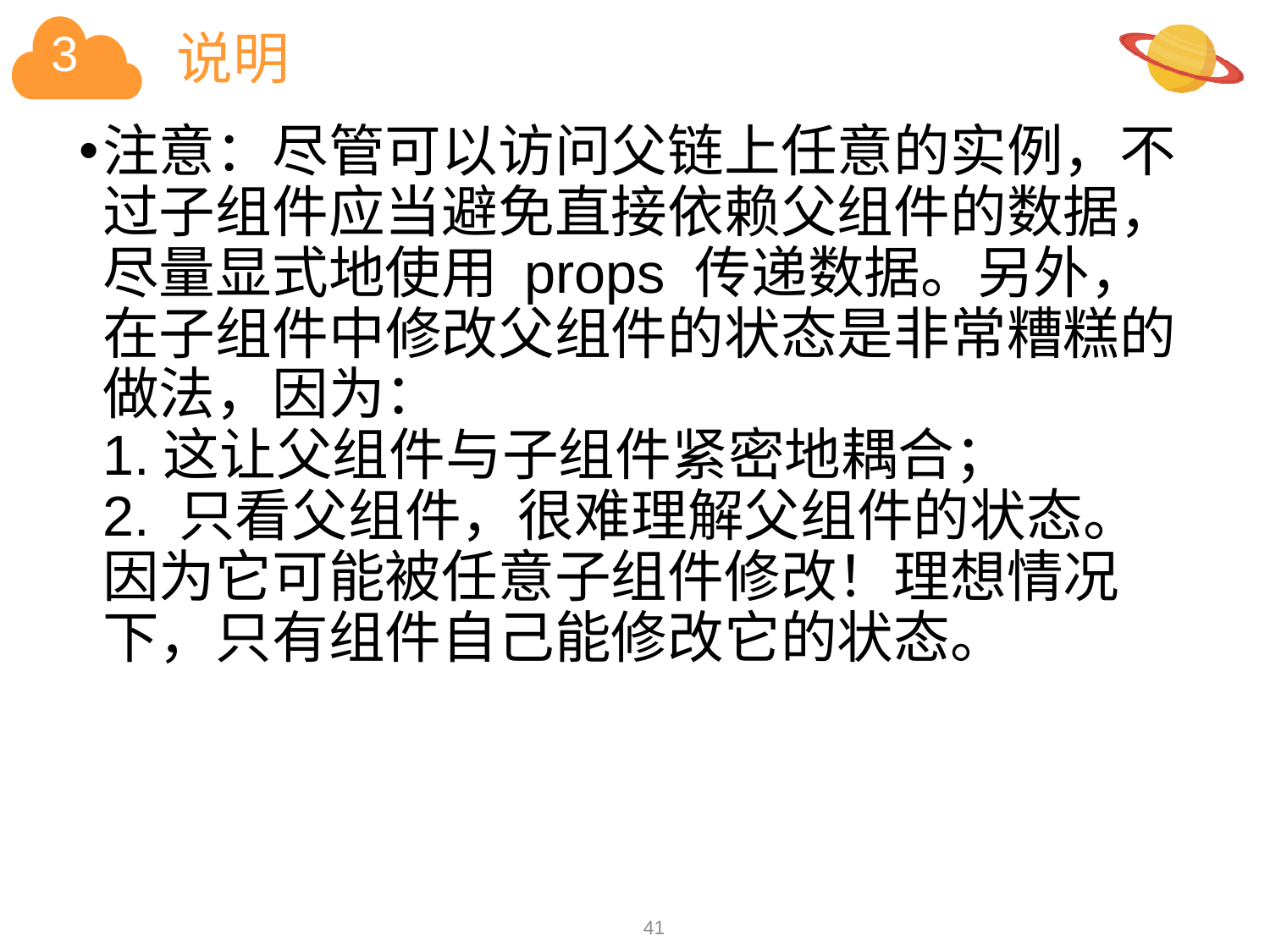

# 说明
注意：尽管可以访问父链上任意的实例，不过子组件应当避免直接依赖父组件的数据，尽量显式地使用 props 传递数据。另外，在子组件中修改父组件的状态是非常糟糕的做法，因为： 
1.这让父组件与子组件紧密地耦合； 
2. 只看父组件，很难理解父组件的状态。因为它可能被任意子组件修改！理想情况下，只有组件自己能修改它的状态。
41